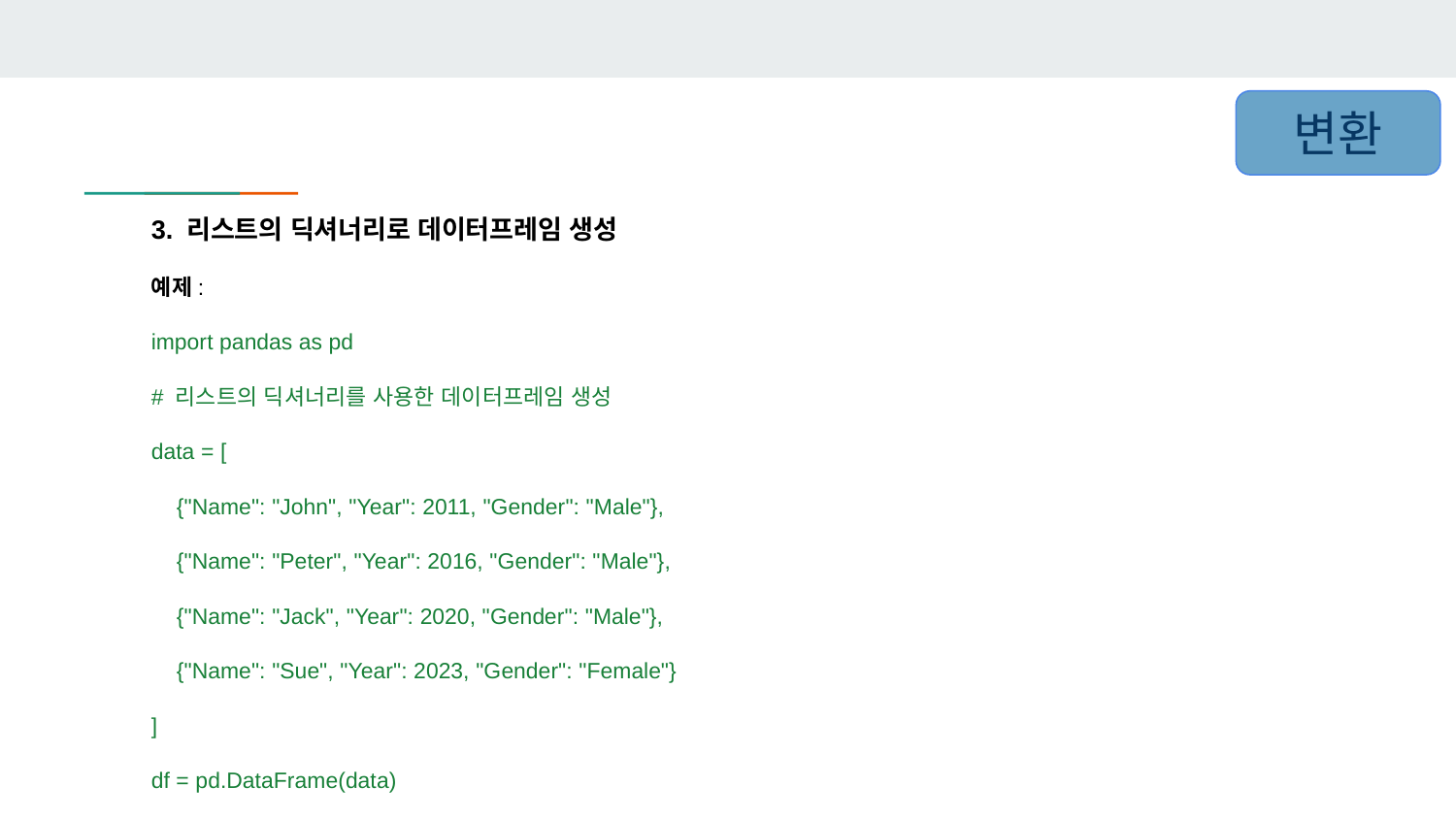

변환
3. 리스트의 딕셔너리로 데이터프레임 생성
예제:
import pandas as pd
# 리스트의 딕셔너리를 사용한 데이터프레임 생성
data = [
    {"Name": "John", "Year": 2011, "Gender": "Male"},
    {"Name": "Peter", "Year": 2016, "Gender": "Male"},
    {"Name": "Jack", "Year": 2020, "Gender": "Male"},
    {"Name": "Sue", "Year": 2023, "Gender": "Female"}
]
df = pd.DataFrame(data)